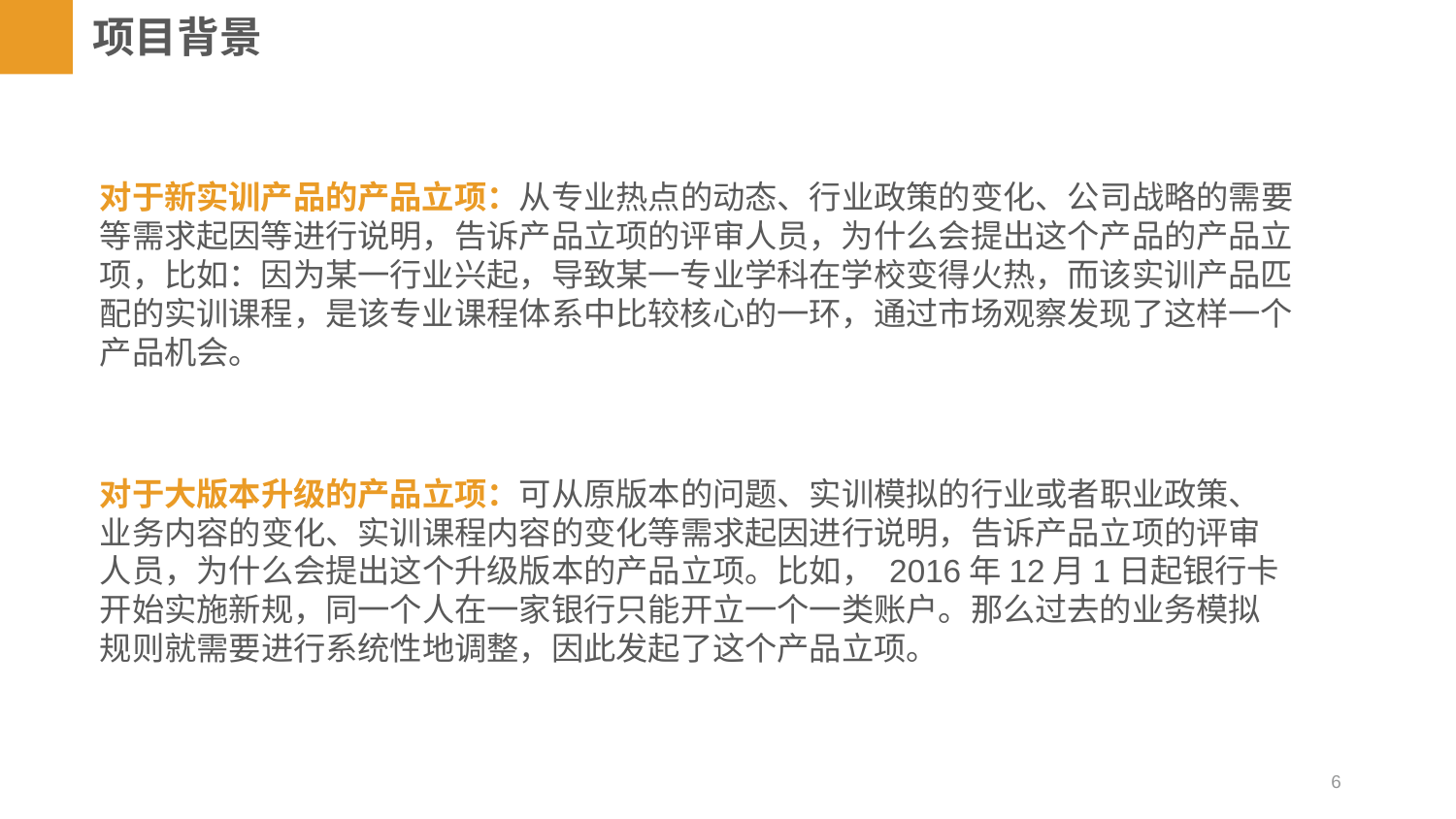

项目背景
对于新实训产品的产品立项：从专业热点的动态、行业政策的变化、公司战略的需要等需求起因等进行说明，告诉产品立项的评审人员，为什么会提出这个产品的产品立项，比如：因为某一行业兴起，导致某一专业学科在学校变得火热，而该实训产品匹配的实训课程，是该专业课程体系中比较核心的一环，通过市场观察发现了这样一个产品机会。
对于大版本升级的产品立项：可从原版本的问题、实训模拟的行业或者职业政策、业务内容的变化、实训课程内容的变化等需求起因进行说明，告诉产品立项的评审人员，为什么会提出这个升级版本的产品立项。比如， 2016年12月1日起银行卡开始实施新规，同一个人在一家银行只能开立一个一类账户。那么过去的业务模拟规则就需要进行系统性地调整，因此发起了这个产品立项。
6